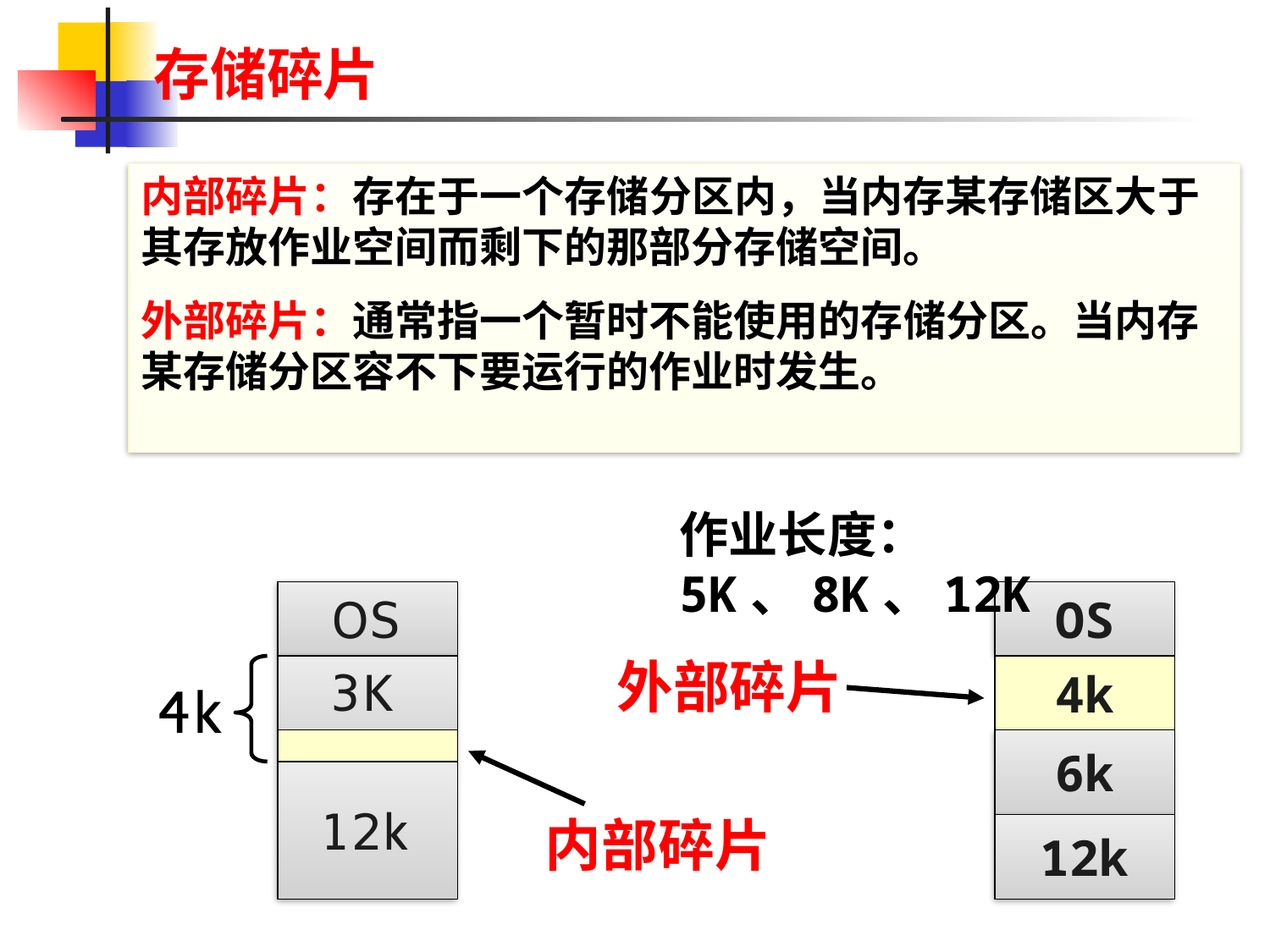

存储碎片
内部碎片：存在于一个存储分区内，当内存某存储区大于其存放作业空间而剩下的那部分存储空间。

外部碎片：通常指一个暂时不能使用的存储分区。当内存某存储分区容不下要运行的作业时发生。

作业长度：5K、8K、12K
OS
外部碎片
4k

6k
12k
OS

3K
4k

12k
内部碎片